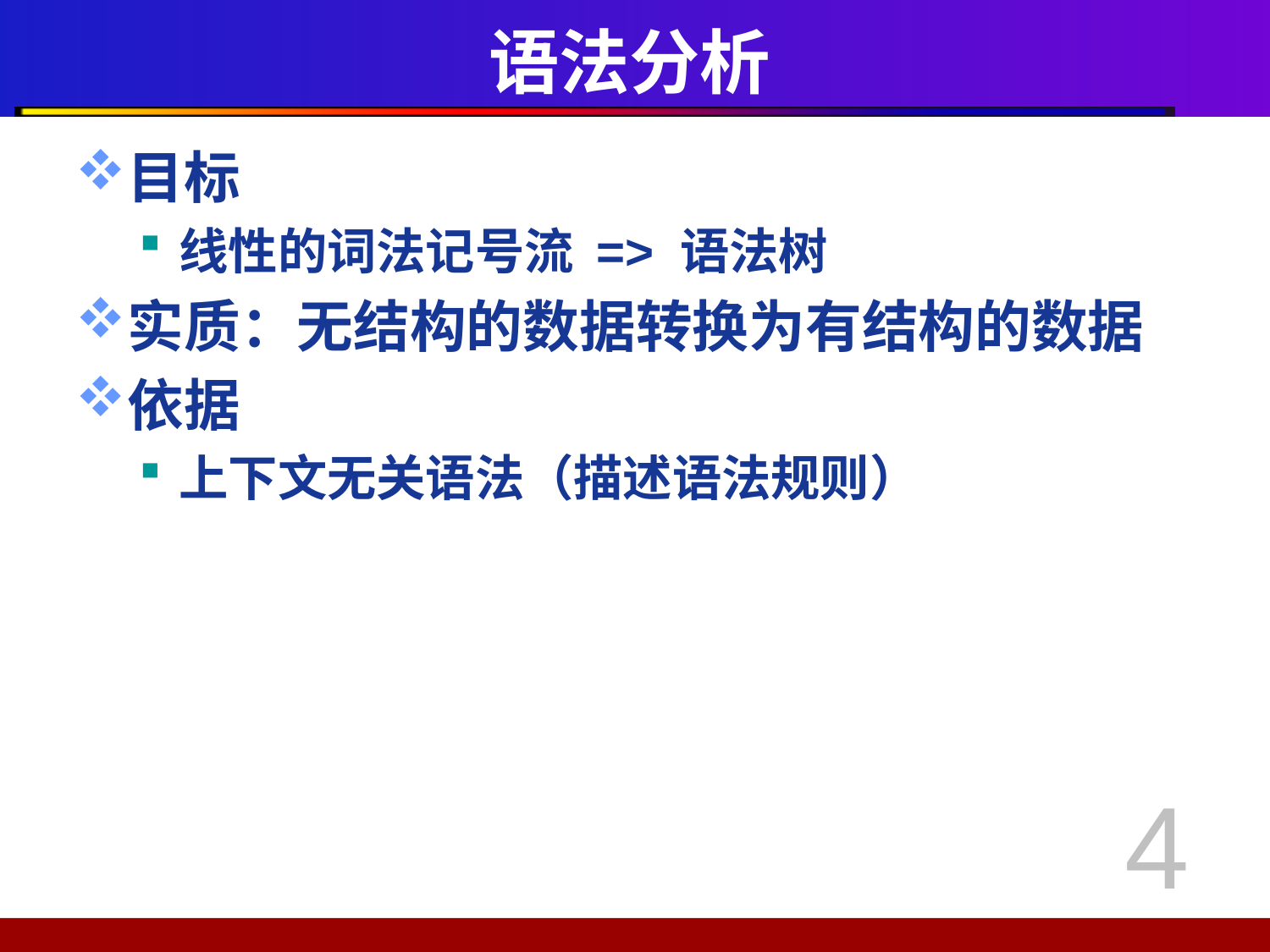

# 语法分析
目标
线性的词法记号流 => 语法树
实质：无结构的数据转换为有结构的数据
依据
上下文无关语法（描述语法规则）
4